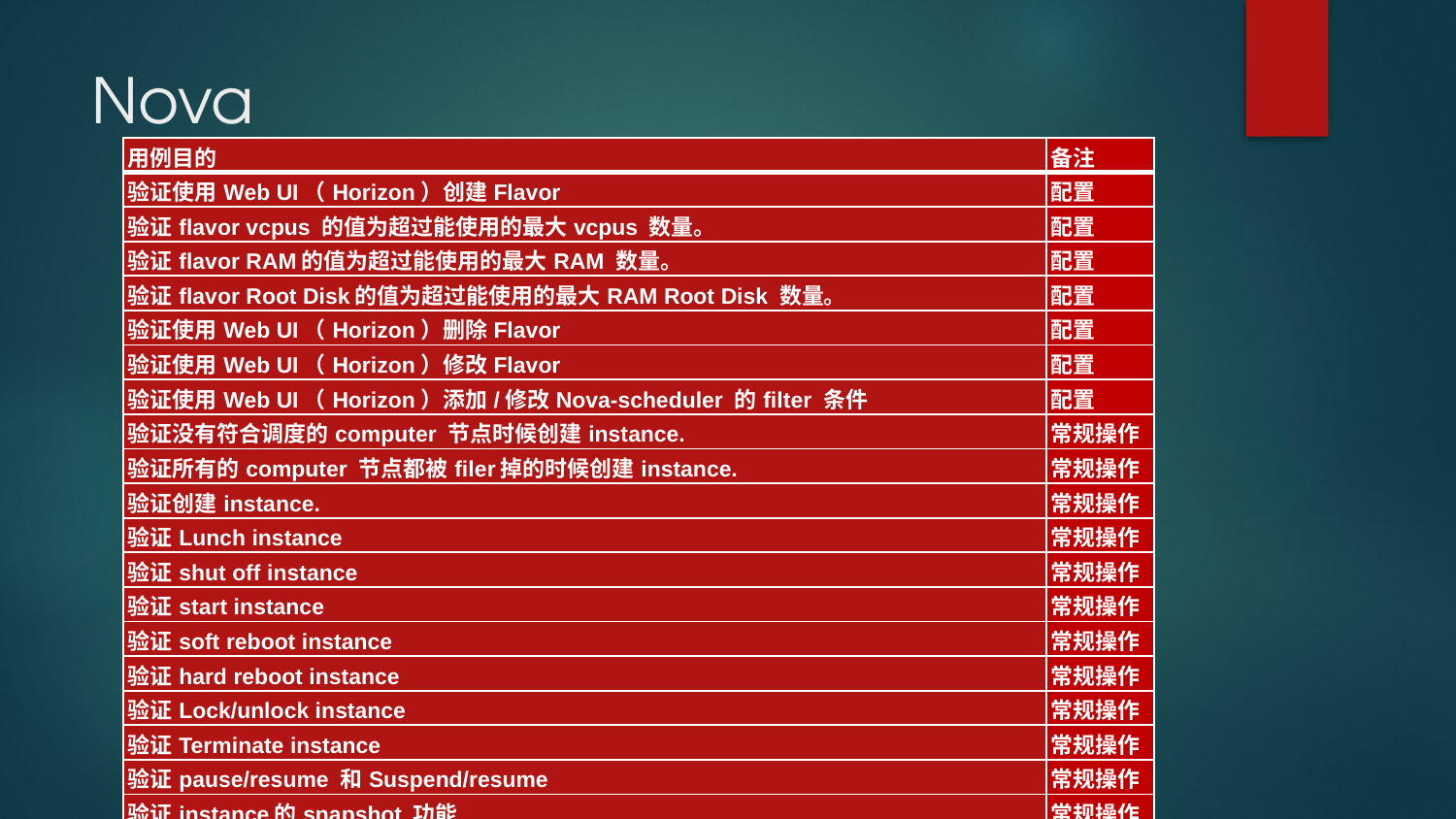

# Nova
| 用例目的 | 备注 |
| --- | --- |
| 验证使用Web UI（Horizon）创建Flavor | 配置 |
| 验证flavor vcpus 的值为超过能使用的最大vcpus 数量。 | 配置 |
| 验证flavor RAM的值为超过能使用的最大RAM 数量。 | 配置 |
| 验证flavor Root Disk的值为超过能使用的最大RAM Root Disk 数量。 | 配置 |
| 验证使用Web UI（Horizon）删除Flavor | 配置 |
| 验证使用Web UI（Horizon）修改Flavor | 配置 |
| 验证使用Web UI（Horizon）添加/修改Nova-scheduler 的filter 条件 | 配置 |
| 验证没有符合调度的computer 节点时候创建instance. | 常规操作 |
| 验证所有的computer 节点都被filer掉的时候创建instance. | 常规操作 |
| 验证创建instance. | 常规操作 |
| 验证Lunch instance | 常规操作 |
| 验证shut off instance | 常规操作 |
| 验证start instance | 常规操作 |
| 验证soft reboot instance | 常规操作 |
| 验证hard reboot instance | 常规操作 |
| 验证Lock/unlock instance | 常规操作 |
| 验证Terminate instance | 常规操作 |
| 验证pause/resume 和Suspend/resume | 常规操作 |
| 验证instance的snapshot 功能 | 常规操作 |
| 验证Rescue/Unrescue instance | 故障处理 |
| 验证shelve/unshelve instance | 故障处理 |
| 对正在Web UI（Horizon）中的shelve 的instance 使用CLI unshelve | 故障处理 |
| 验证rebuild instance | 故障处理 |